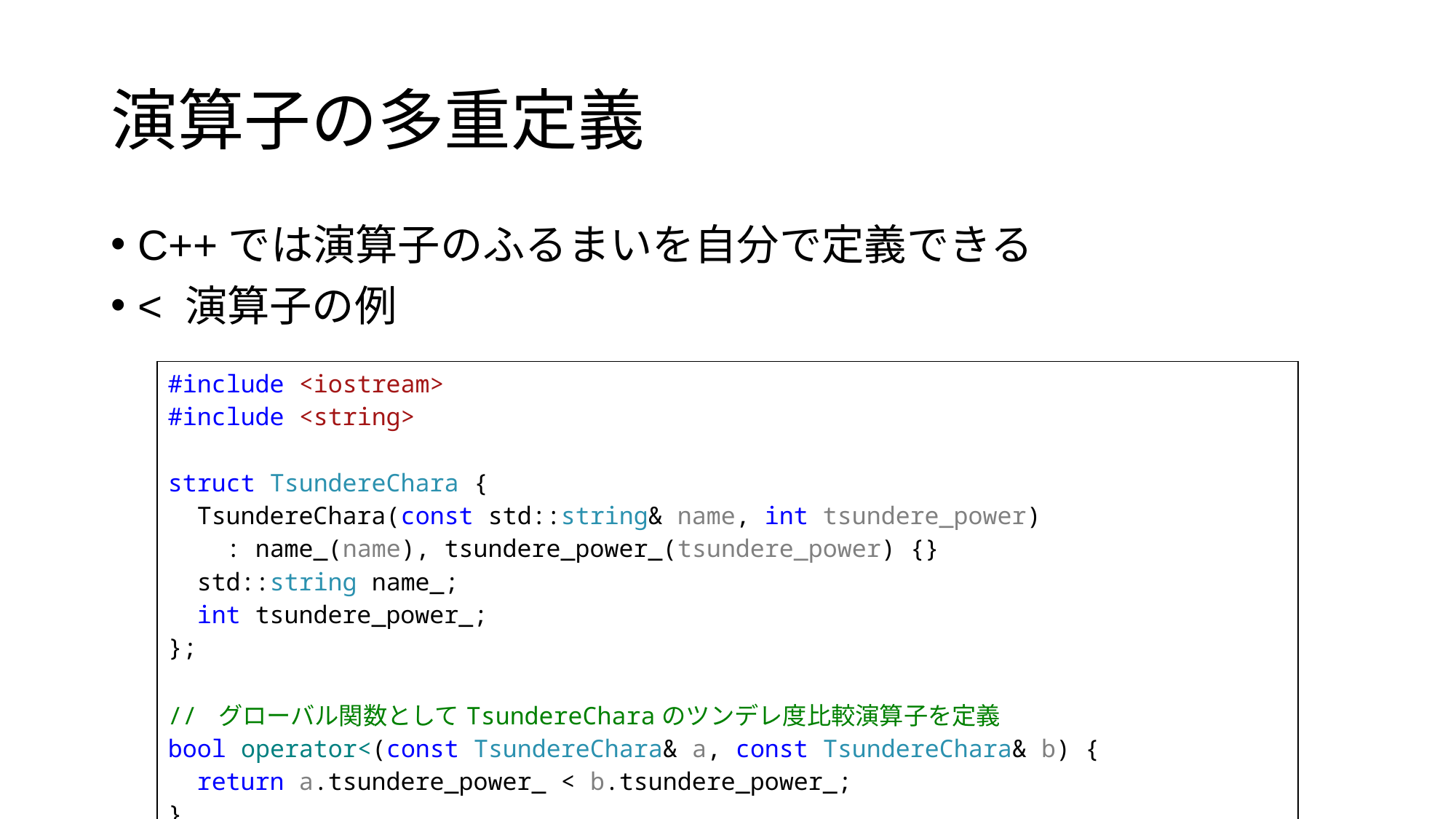

# 演算子の多重定義
C++では演算子のふるまいを自分で定義できる
< 演算子の例
| #include <iostream> #include <string> struct TsundereChara { TsundereChara(const std::string& name, int tsundere\_power) : name\_(name), tsundere\_power\_(tsundere\_power) {} std::string name\_; int tsundere\_power\_; }; // グローバル関数としてTsundereCharaのツンデレ度比較演算子を定義 bool operator<(const TsundereChara& a, const TsundereChara& b) { return a.tsundere\_power\_ < b.tsundere\_power\_; } |
| --- |